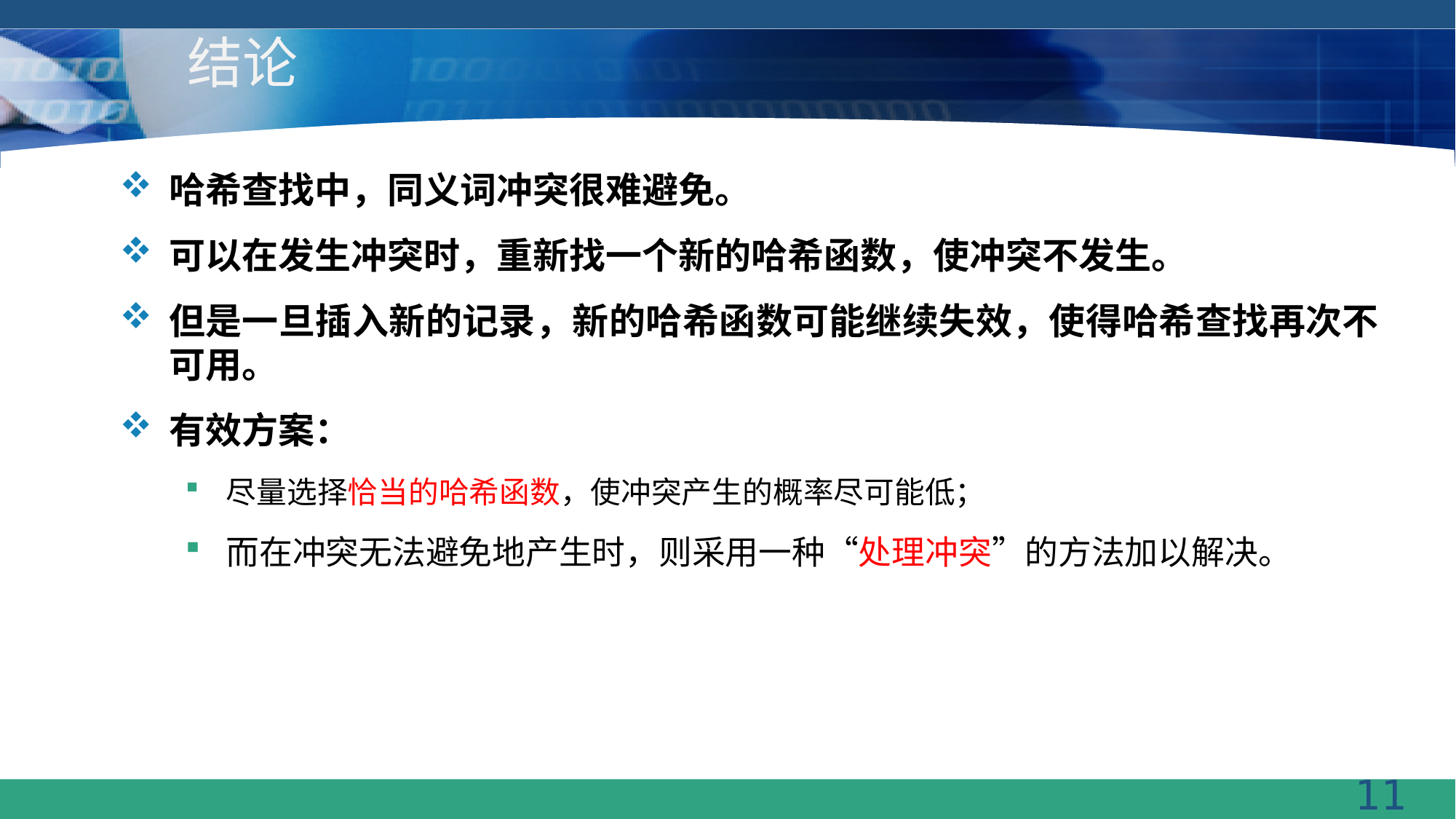

# 结论
哈希查找中，同义词冲突很难避免。
可以在发生冲突时，重新找一个新的哈希函数，使冲突不发生。
但是一旦插入新的记录，新的哈希函数可能继续失效，使得哈希查找再次不可用。
有效方案：
尽量选择恰当的哈希函数，使冲突产生的概率尽可能低；
而在冲突无法避免地产生时，则采用一种“处理冲突”的方法加以解决。